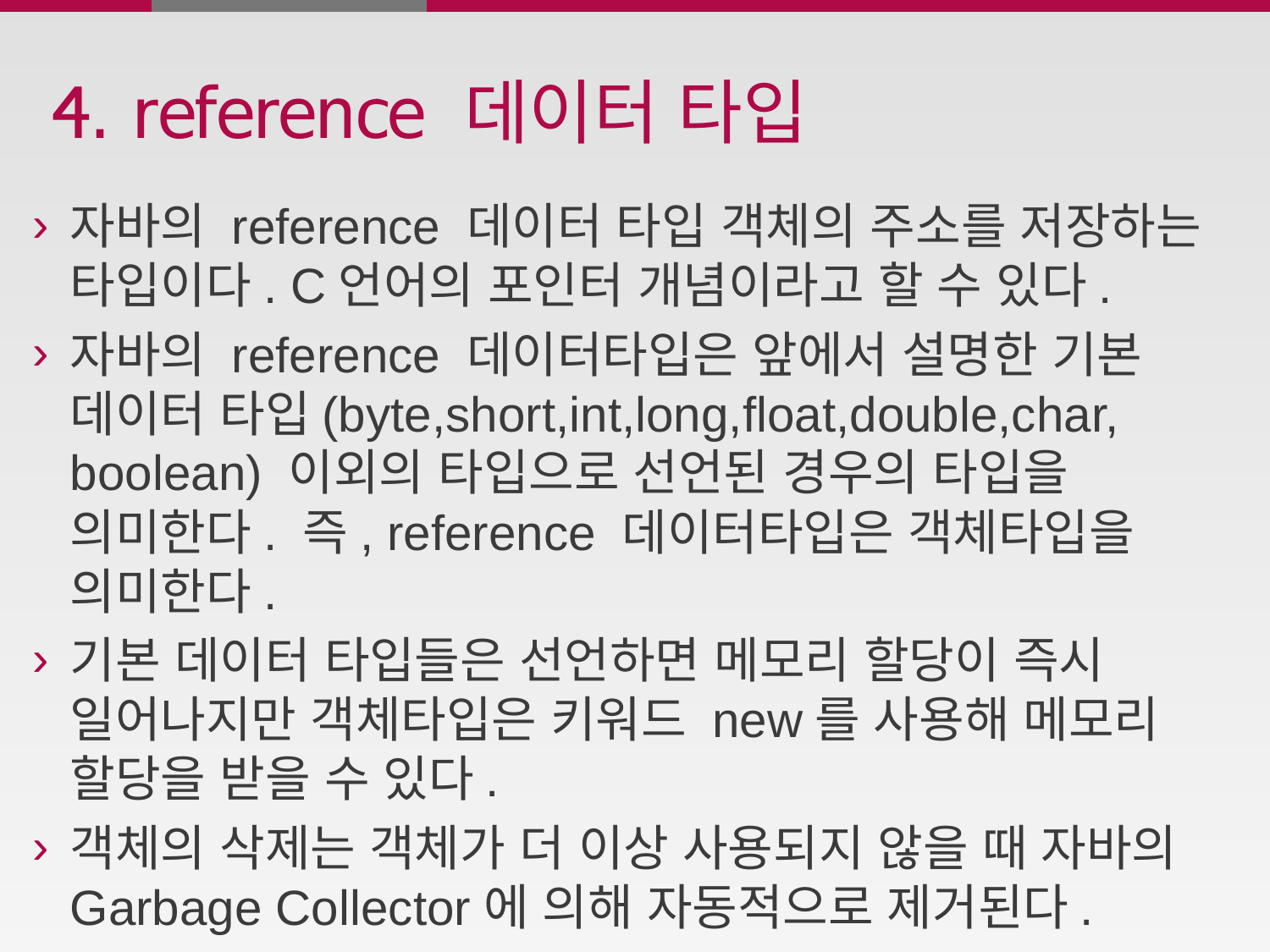

# 4. reference 데이터 타입
자바의 reference 데이터 타입 객체의 주소를 저장하는 타입이다. C언어의 포인터 개념이라고 할 수 있다.
자바의 reference 데이터타입은 앞에서 설명한 기본 데이터 타입(byte,short,int,long,float,double,char, boolean) 이외의 타입으로 선언된 경우의 타입을 의미한다. 즉, reference 데이터타입은 객체타입을 의미한다.
기본 데이터 타입들은 선언하면 메모리 할당이 즉시 일어나지만 객체타입은 키워드 new를 사용해 메모리 할당을 받을 수 있다.
객체의 삭제는 객체가 더 이상 사용되지 않을 때 자바의 Garbage Collector에 의해 자동적으로 제거된다.